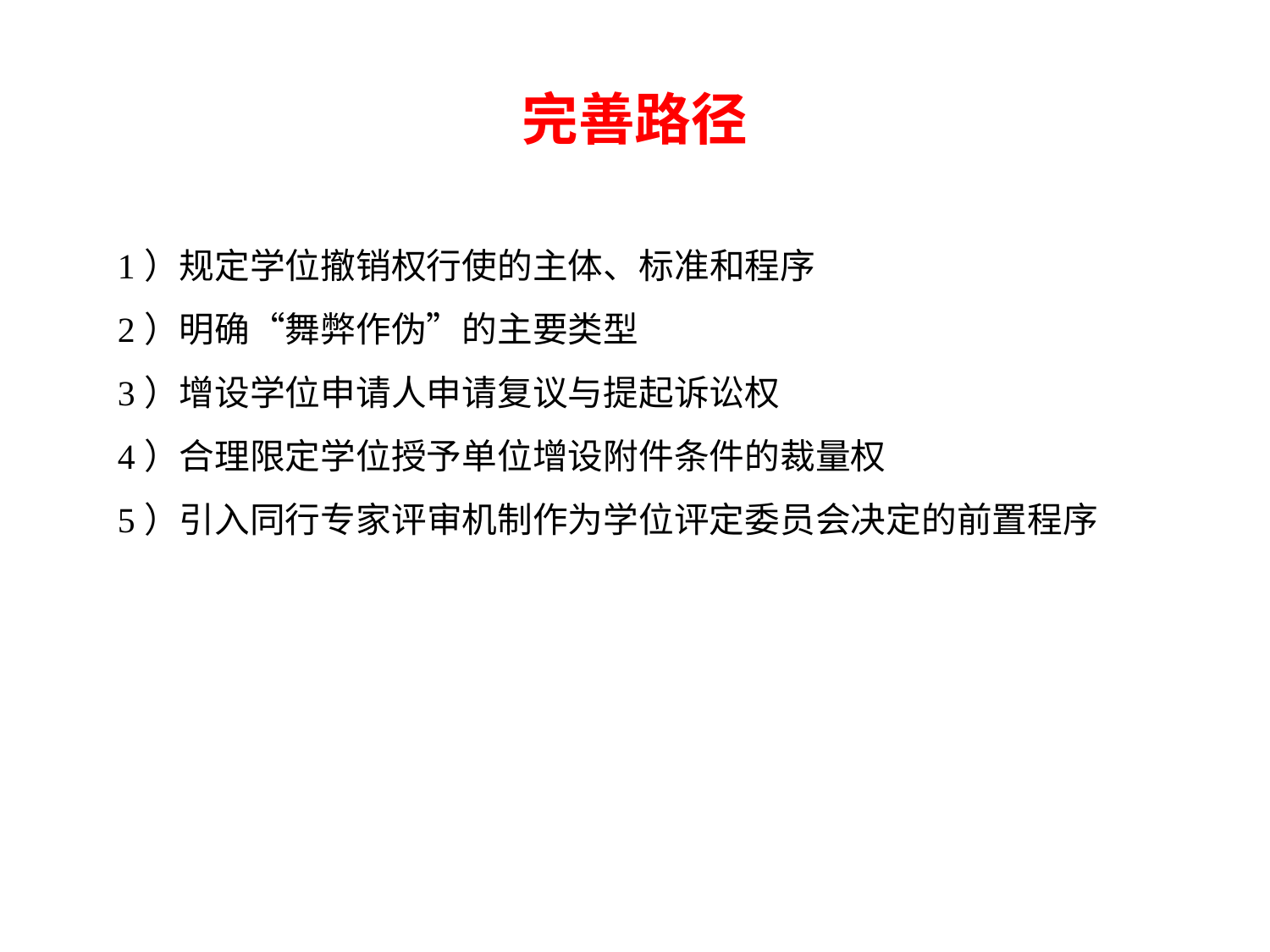

# 完善路径
1）规定学位撤销权行使的主体、标准和程序
2）明确“舞弊作伪”的主要类型
3）增设学位申请人申请复议与提起诉讼权
4）合理限定学位授予单位增设附件条件的裁量权
5）引入同行专家评审机制作为学位评定委员会决定的前置程序